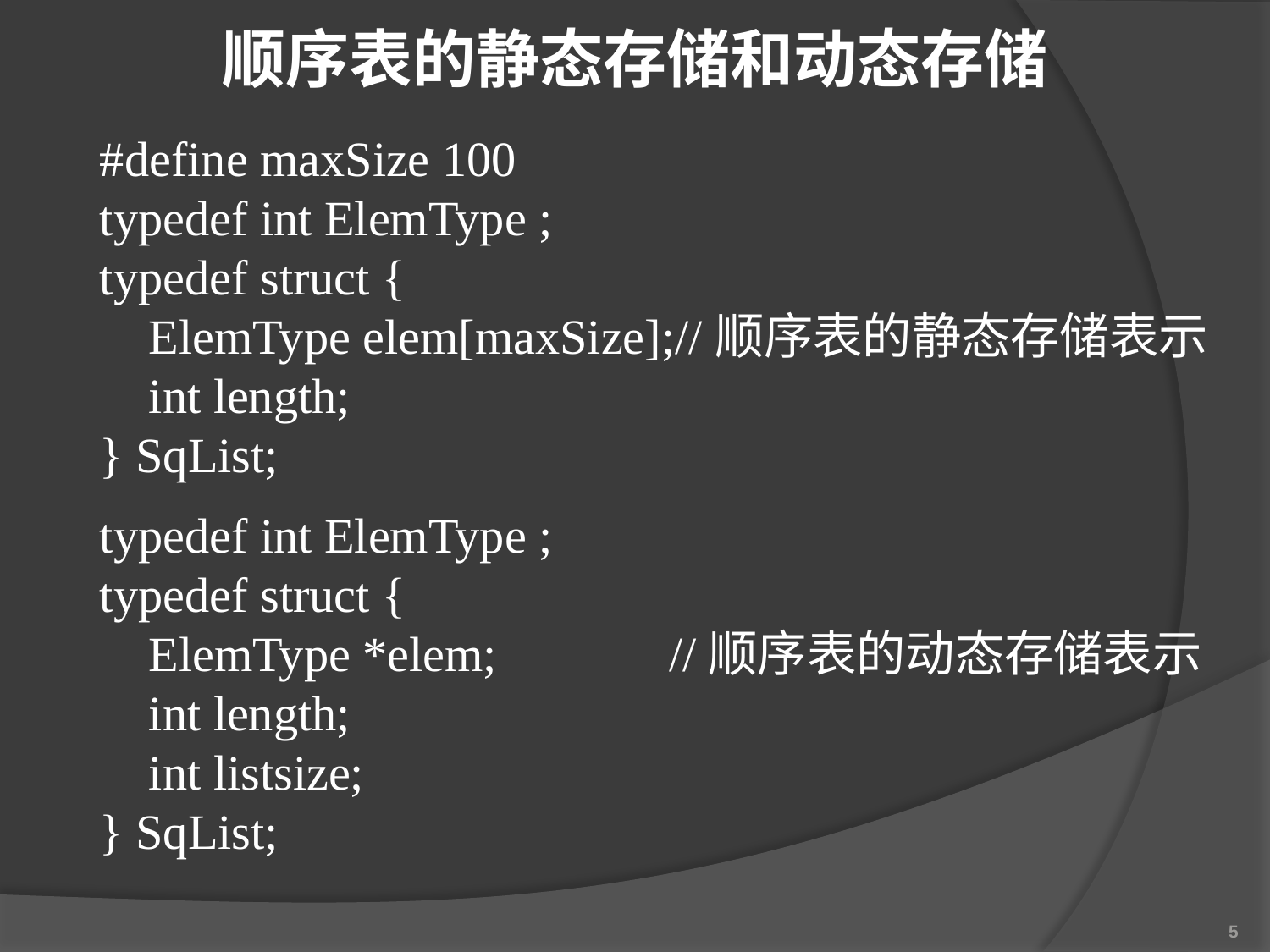

# 顺序表的静态存储和动态存储
#define maxSize 100
typedef int ElemType ;
typedef struct {
    ElemType elem[maxSize];//顺序表的静态存储表示
    int length;
} SqList;

typedef int ElemType ;
typedef struct {
    ElemType *elem;              //顺序表的动态存储表示
    int length;
    int listsize;
} SqList;
5